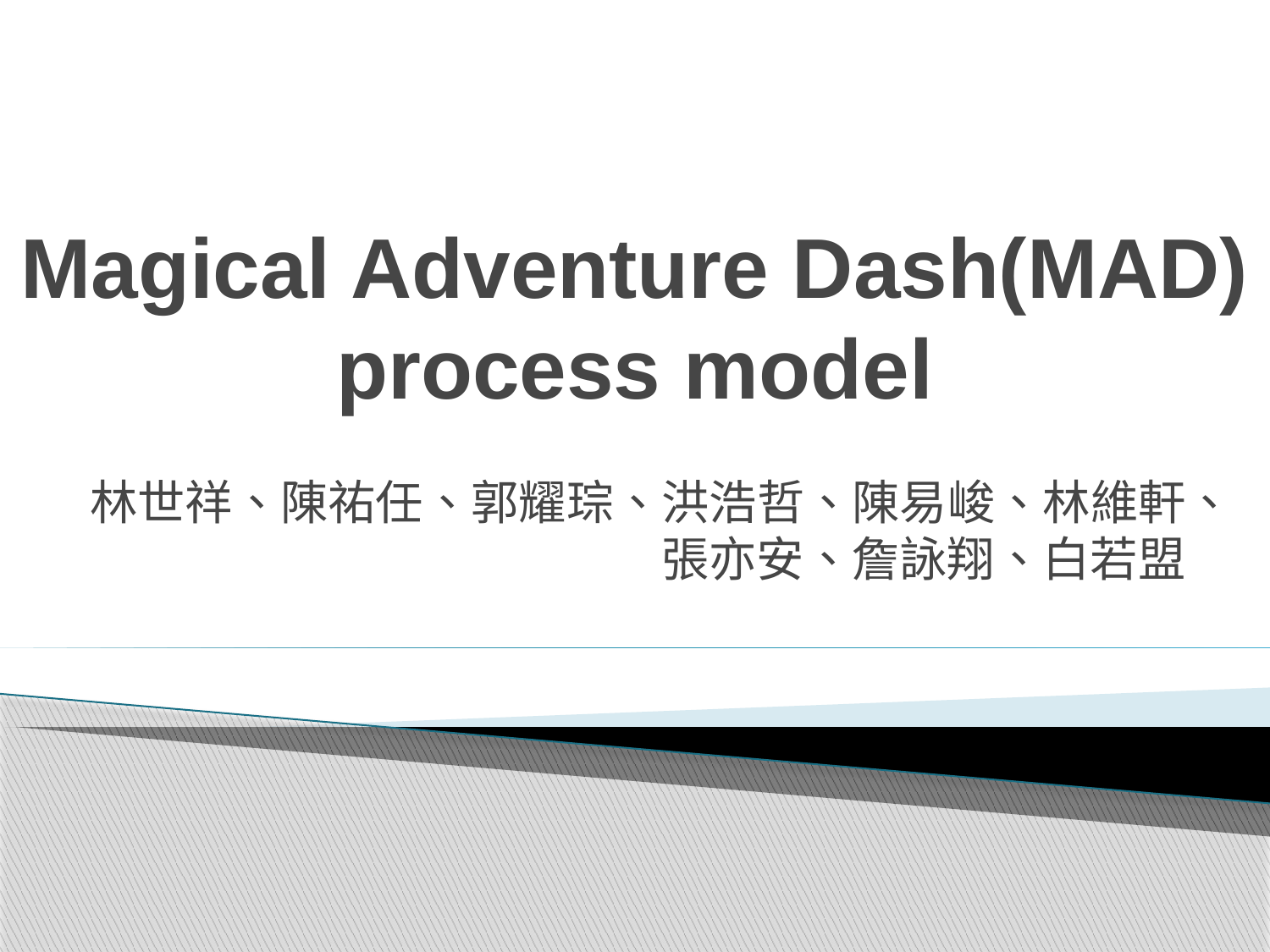

# Magical Adventure Dash(MAD) process model
林世祥、陳祐任、郭耀琮、洪浩哲、陳易峻、林維軒、張亦安、詹詠翔、白若盟